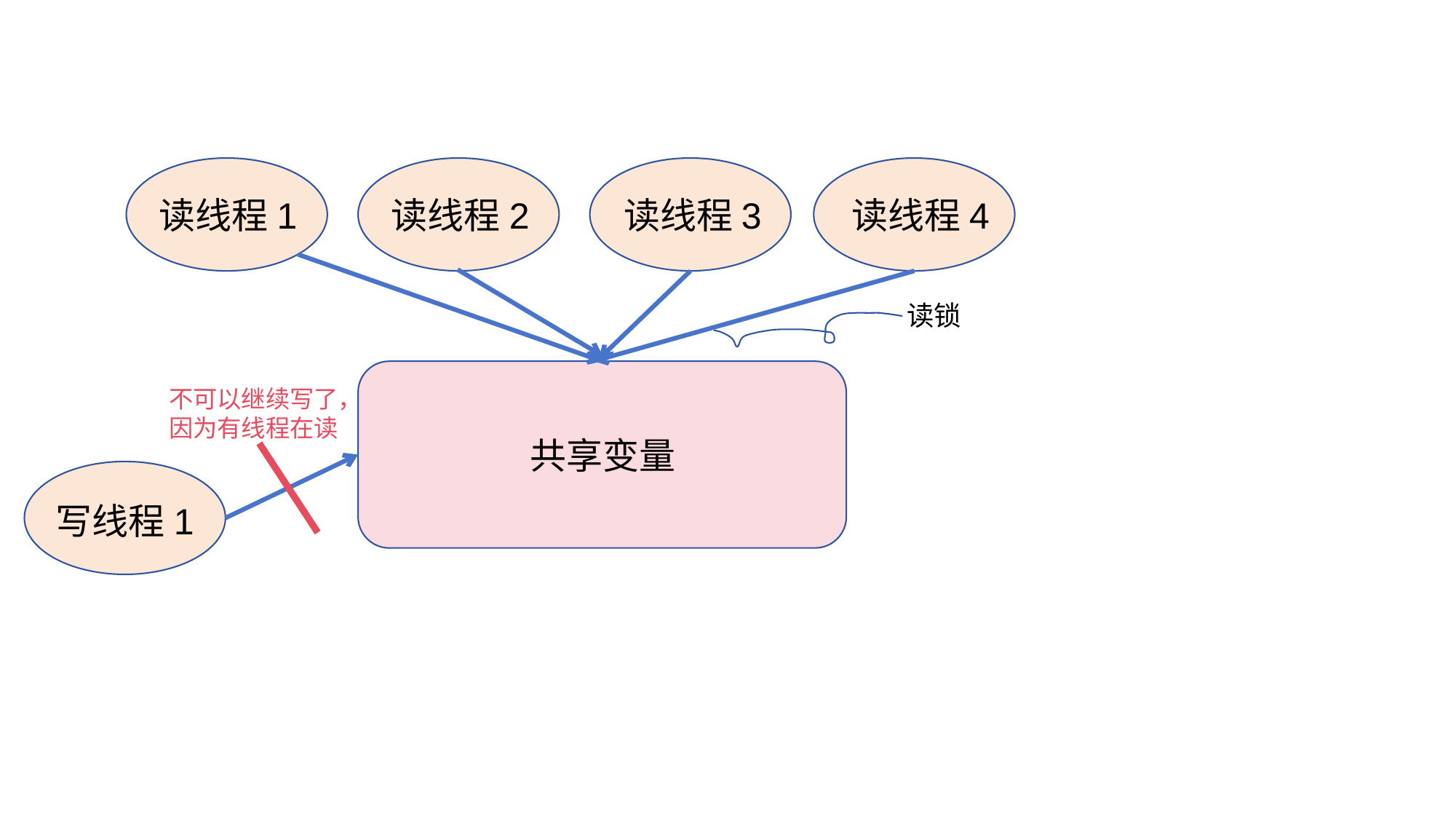

读线程1
读线程2
读线程3
读线程4
读锁

不可以继续写了，因为有线程在读
共享变量

写线程1